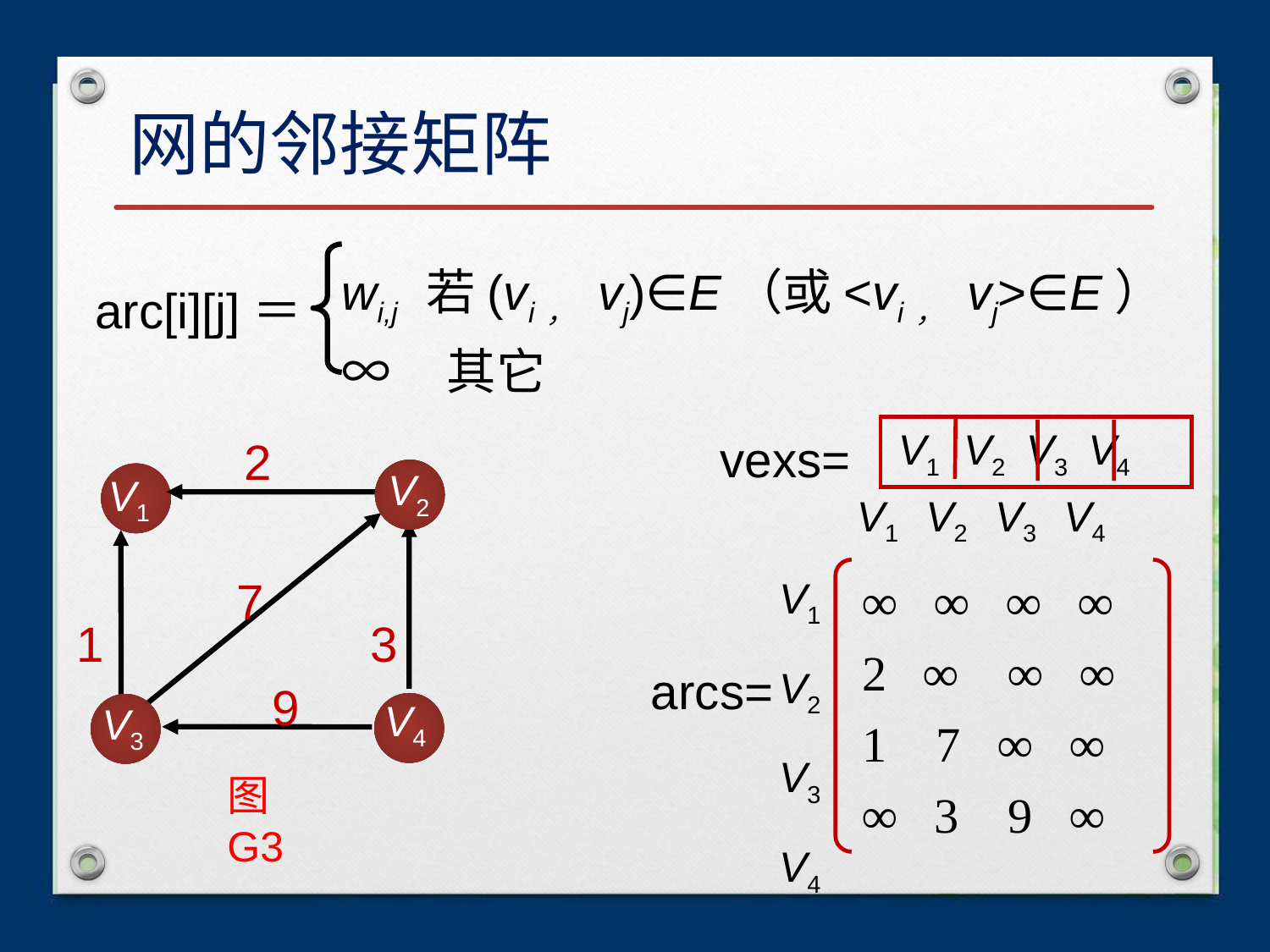

# 网的邻接矩阵
wi,j  若(vi， vj)∈E（或<vi， vj>∈E）
∞    其它

arc[i][j]＝

V1  V2   V3   V4

vexs=
2

V2

V1

V4

V3

7
1
3
9
V1    V2    V3    V4
V1
V2
V3
V4
∞   ∞   ∞   ∞
2   ∞    ∞   ∞
1    7   ∞   ∞
∞   3    9   ∞

arcs=

图G3